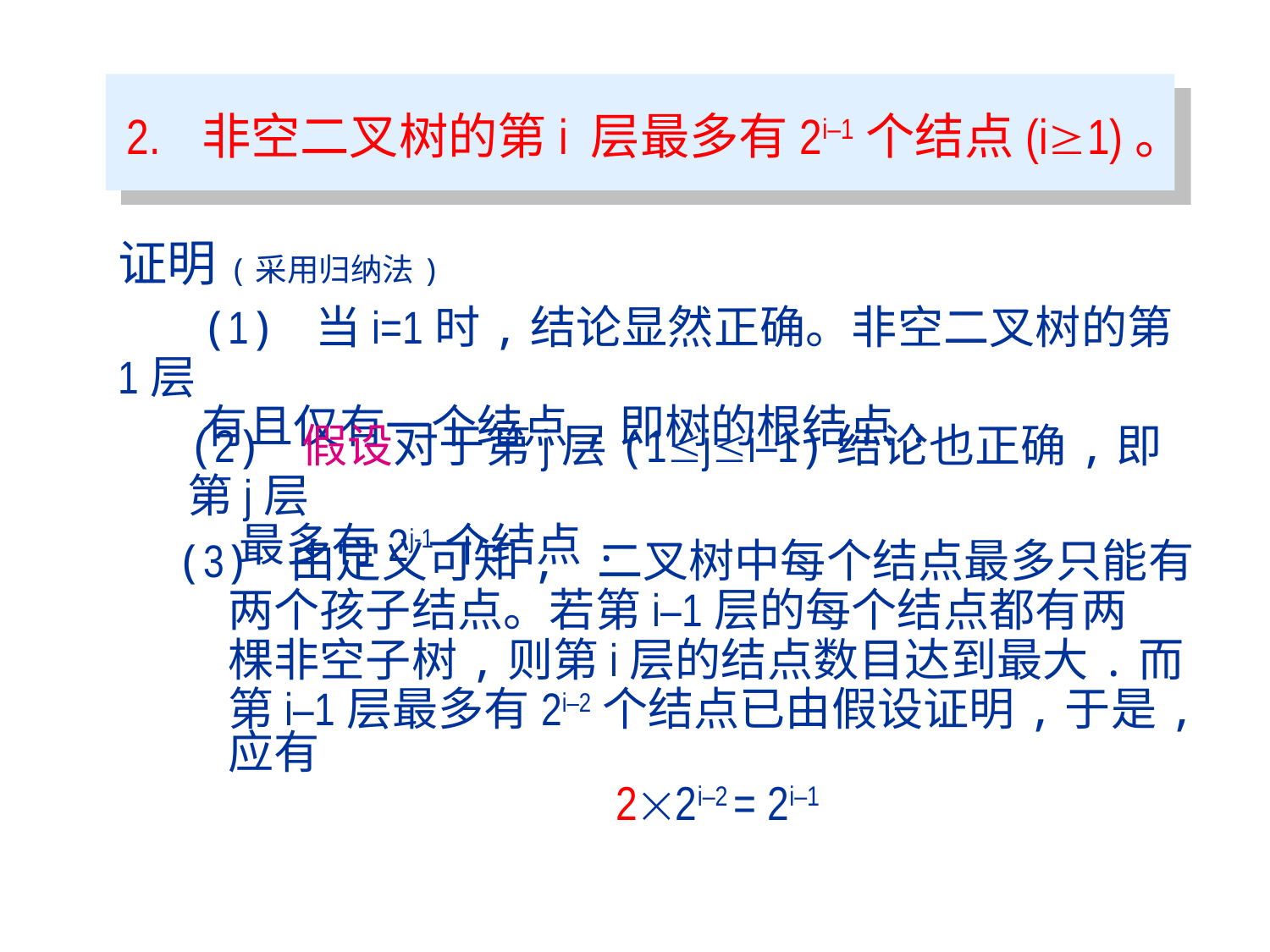

2. 非空二叉树的第i 层最多有2i–1个结点(i≥1)。
证明(采用归纳法)
   (1) 当i=1时,结论显然正确。非空二叉树的第1层
       有且仅有一个结点,即树的根结点.
(2) 假设对于第j层(1≤j≤i–1)结论也正确,即第j层
    最多有2j-1个结点.
(3) 由定义可知, 二叉树中每个结点最多只能有
    两个孩子结点。若第i–1层的每个结点都有两
    棵非空子树,则第i层的结点数目达到最大.而
    第i–1层最多有2i–2个结点已由假设证明,于是,
    应有
                2×2i–2 = 2i–1